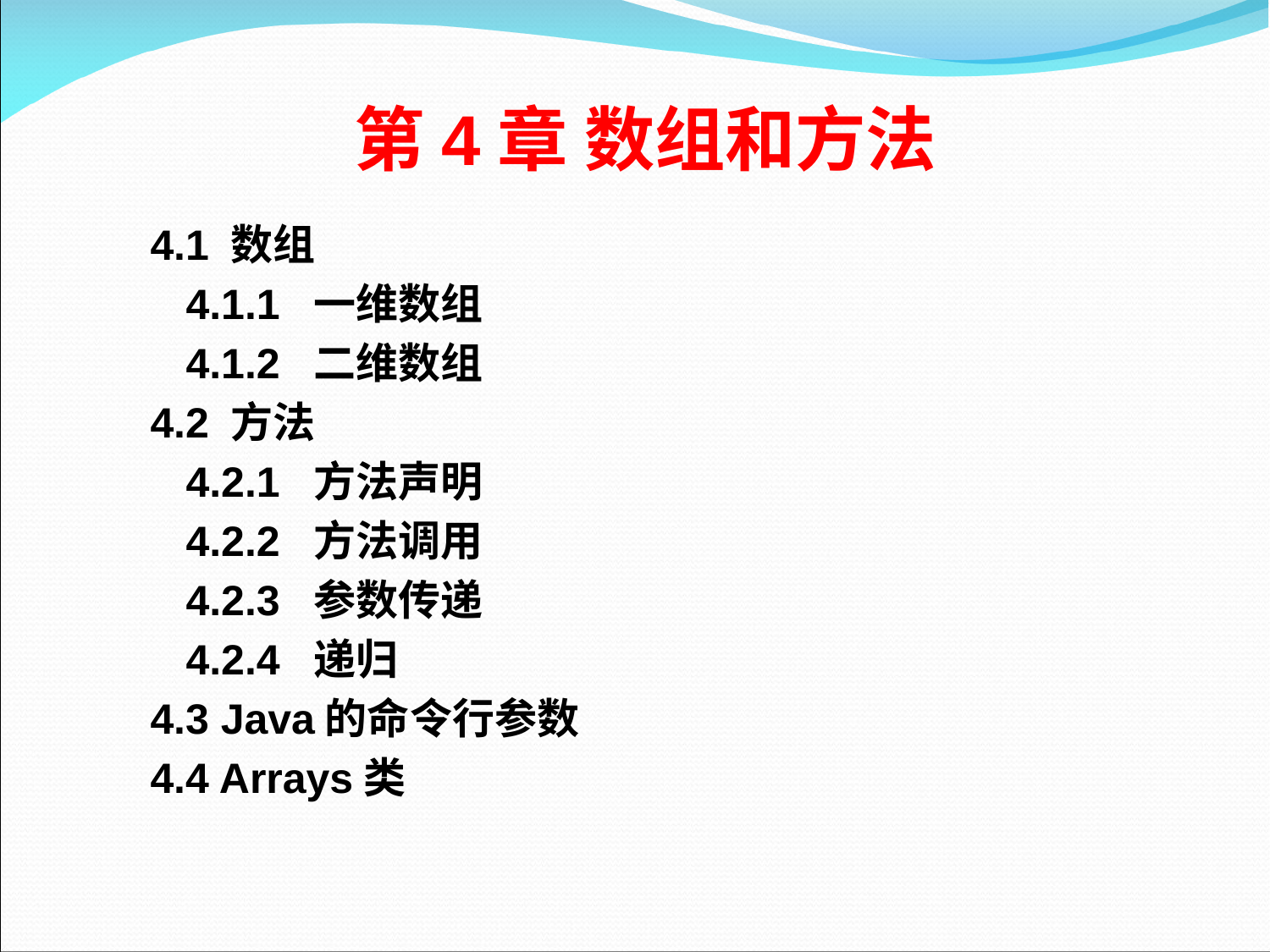

# 第4章 数组和方法
4.1 数组
   4.1.1  一维数组
   4.1.2  二维数组
4.2 方法
   4.2.1  方法声明
   4.2.2  方法调用
   4.2.3  参数传递
   4.2.4  递归
4.3 Java的命令行参数
4.4 Arrays类